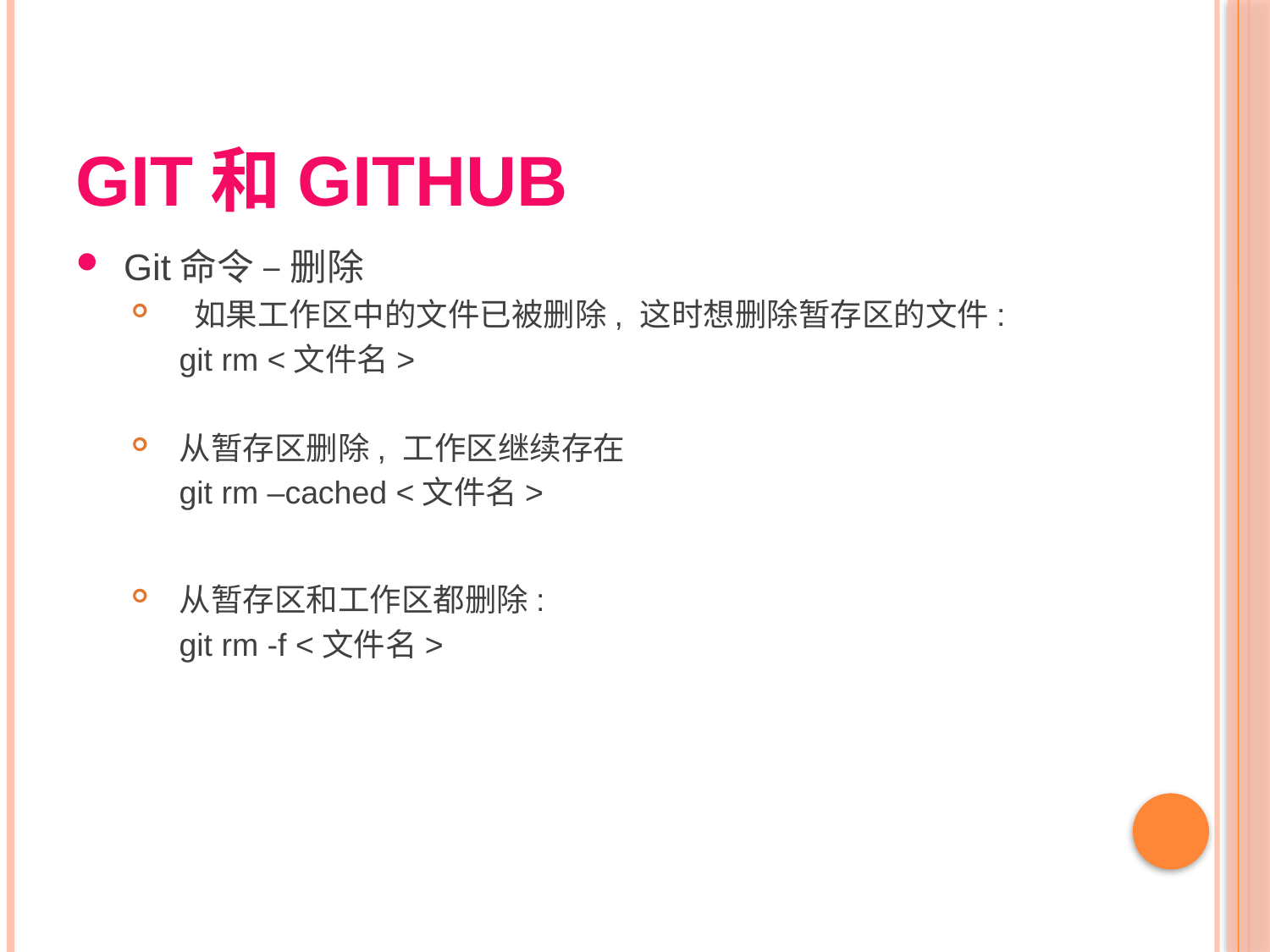

# git和github
Git命令 – 删除
 如果工作区中的文件已被删除, 这时想删除暂存区的文件:
	git rm <文件名>

从暂存区删除, 工作区继续存在
	git rm –cached <文件名>

从暂存区和工作区都删除:
	git rm -f <文件名>